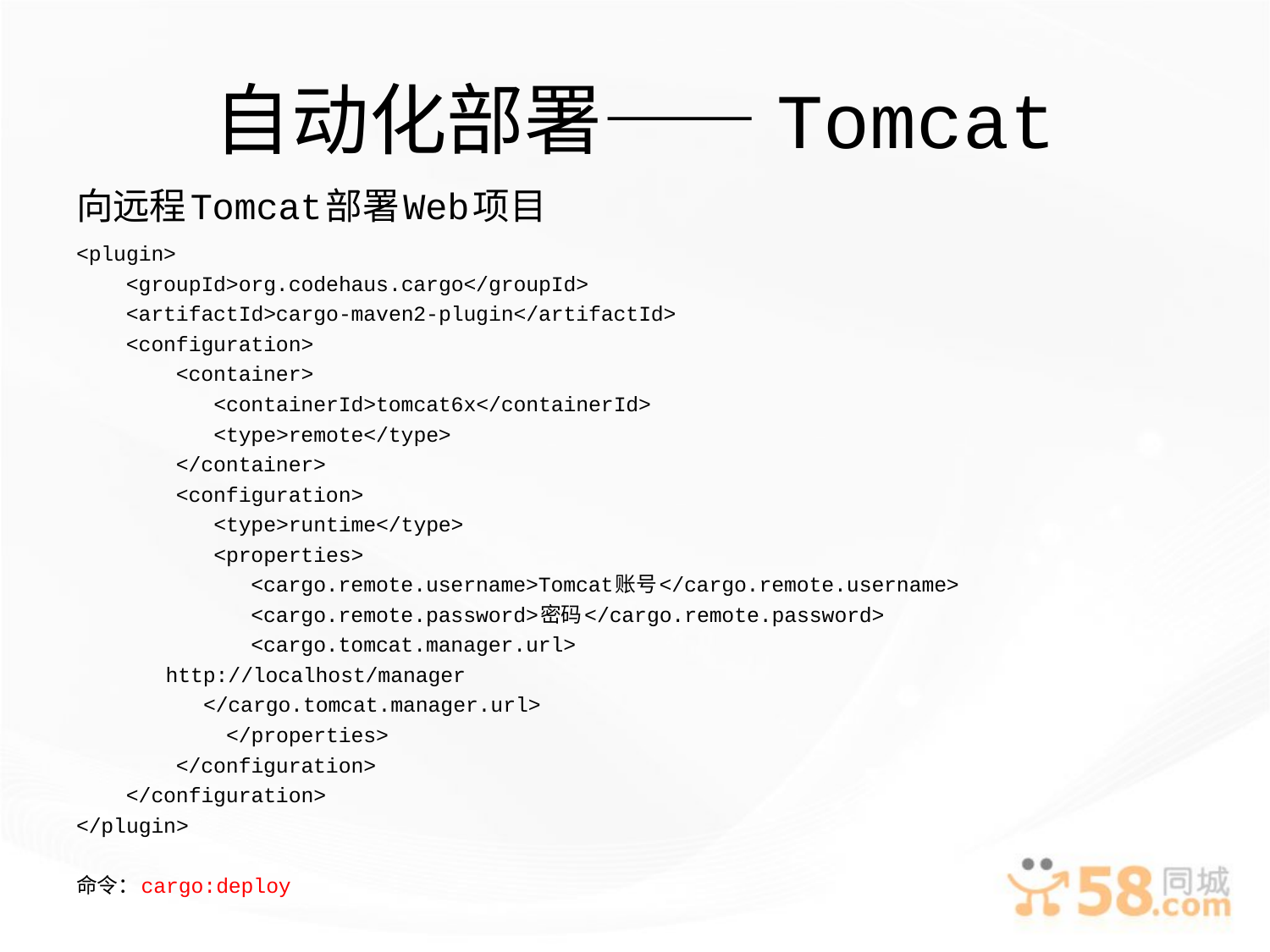

# 自动化部署——Tomcat
向远程Tomcat部署Web项目
<plugin>
    <groupId>org.codehaus.cargo</groupId>
    <artifactId>cargo-maven2-plugin</artifactId>
    <configuration>
        <container>
           <containerId>tomcat6x</containerId>
           <type>remote</type>
        </container>
        <configuration>
           <type>runtime</type>
           <properties>
              <cargo.remote.username>Tomcat账号</cargo.remote.username>
              <cargo.remote.password>密码</cargo.remote.password>
              <cargo.tomcat.manager.url>
		   http://localhost/manager
	      </cargo.tomcat.manager.url>
            </properties>
        </configuration>
    </configuration>
</plugin>
命令：cargo:deploy